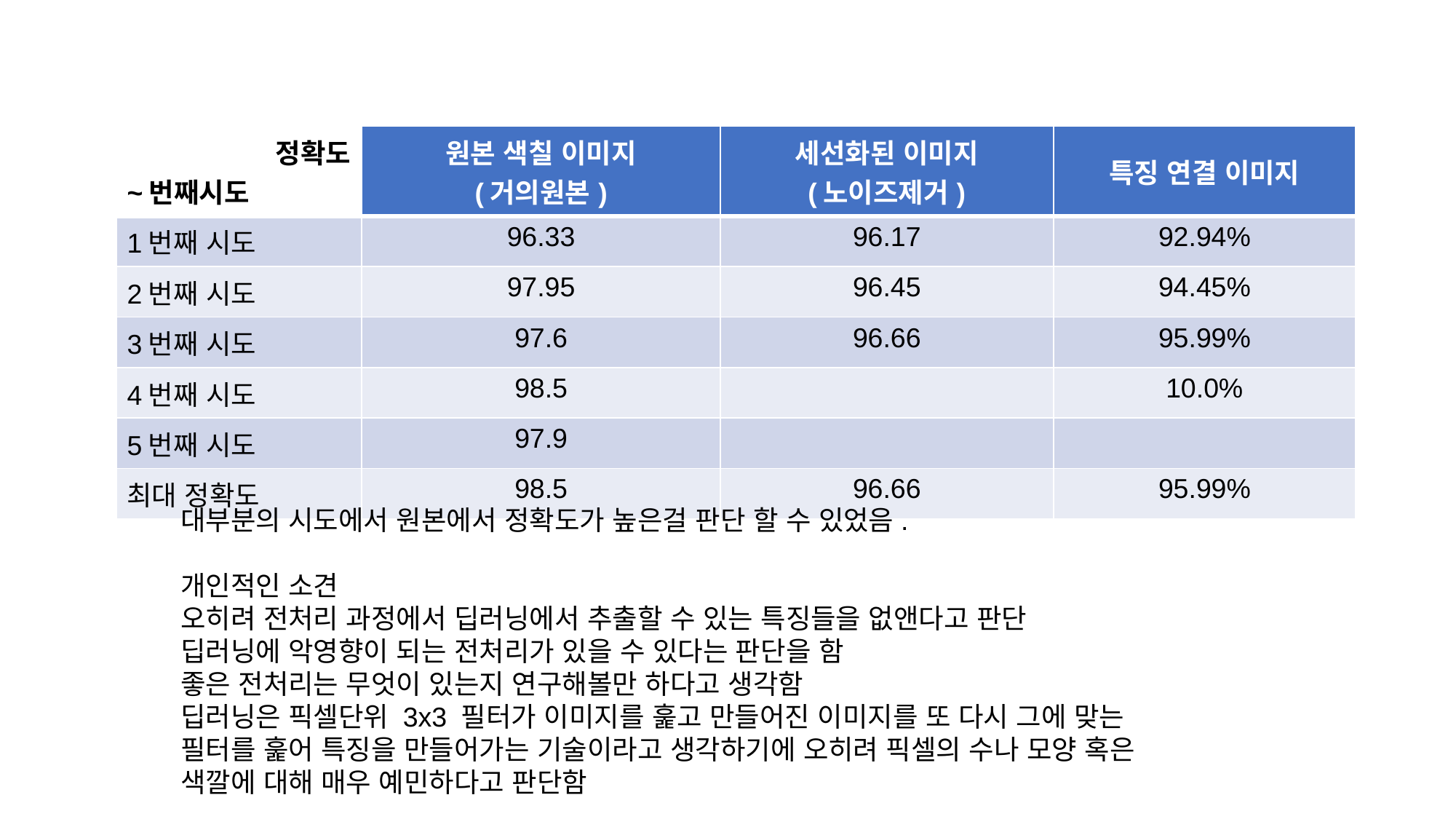

| 정확도 ~번째시도 | 원본 색칠 이미지 (거의원본) | 세선화된 이미지 (노이즈제거) | 특징 연결 이미지 |
| --- | --- | --- | --- |
| 1번째 시도 | 96.33 | 96.17 | 92.94% |
| 2번째 시도 | 97.95 | 96.45 | 94.45% |
| 3번째 시도 | 97.6 | 96.66 | 95.99% |
| 4번째 시도 | 98.5 |  | 10.0% |
| 5번째 시도 | 97.9 |  |  |
| 최대 정확도 | 98.5 | 96.66 | 95.99% |
대부분의 시도에서 원본에서 정확도가 높은걸 판단 할 수 있었음.

개인적인 소견
오히려 전처리 과정에서 딥러닝에서 추출할 수 있는 특징들을 없앤다고 판단
딥러닝에 악영향이 되는 전처리가 있을 수 있다는 판단을 함
좋은 전처리는 무엇이 있는지 연구해볼만 하다고 생각함
딥러닝은 픽셀단위 3x3 필터가 이미지를 훑고 만들어진 이미지를 또 다시 그에 맞는
필터를 훑어 특징을 만들어가는 기술이라고 생각하기에 오히려 픽셀의 수나 모양 혹은
색깔에 대해 매우 예민하다고 판단함